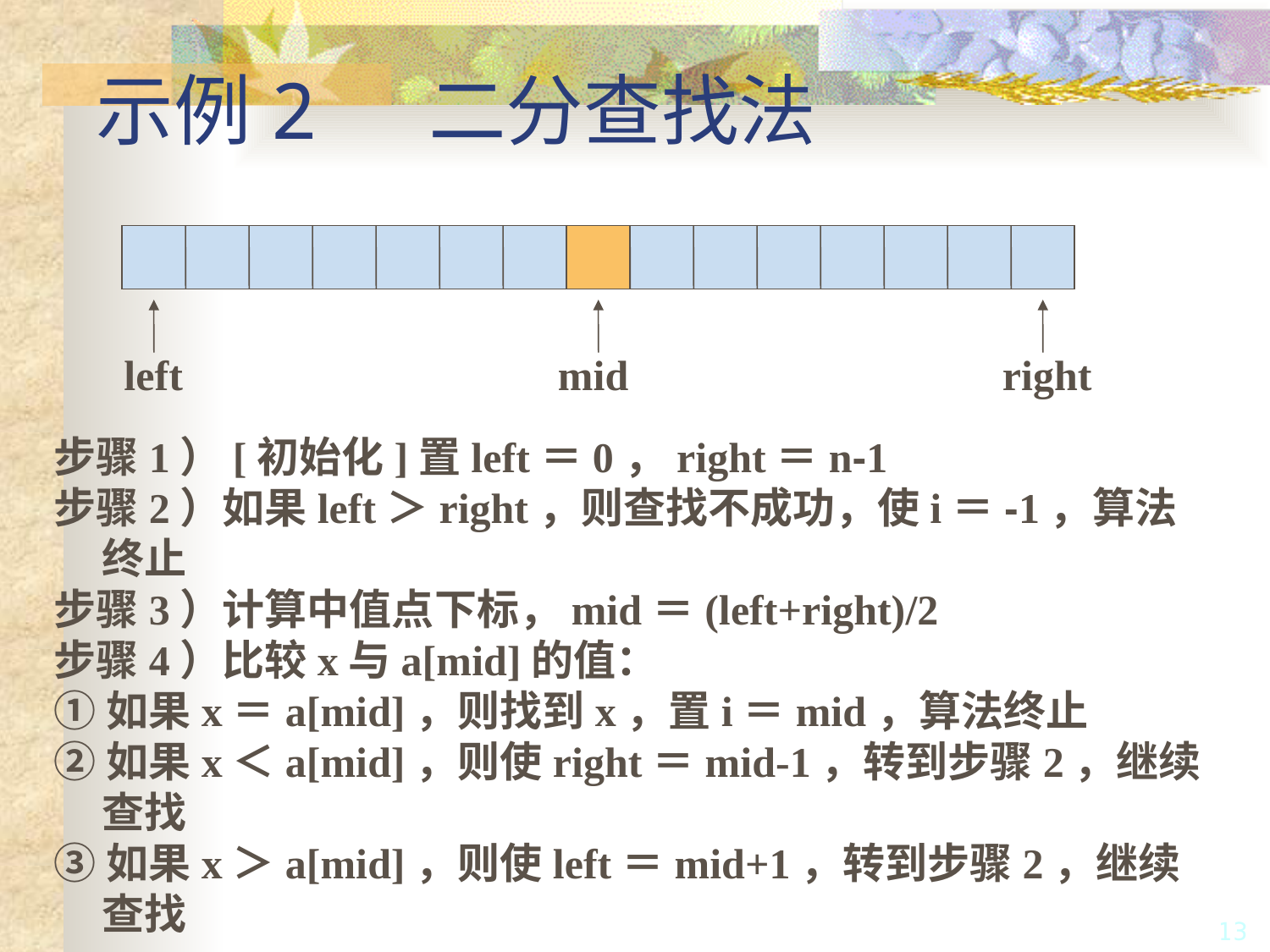

示例2  二分查找法

left
mid
right

步骤1）[初始化]置left＝0，right＝n-1
步骤2）如果left＞right，则查找不成功，使i＝-1，算法终止
步骤3）计算中值点下标，mid＝(left+right)/2
步骤4）比较x与a[mid]的值：
①如果x＝a[mid]，则找到x，置i＝mid，算法终止
②如果x＜a[mid]，则使right＝mid-1，转到步骤2，继续查找
③如果x＞a[mid]，则使left＝mid+1，转到步骤2，继续查找
13